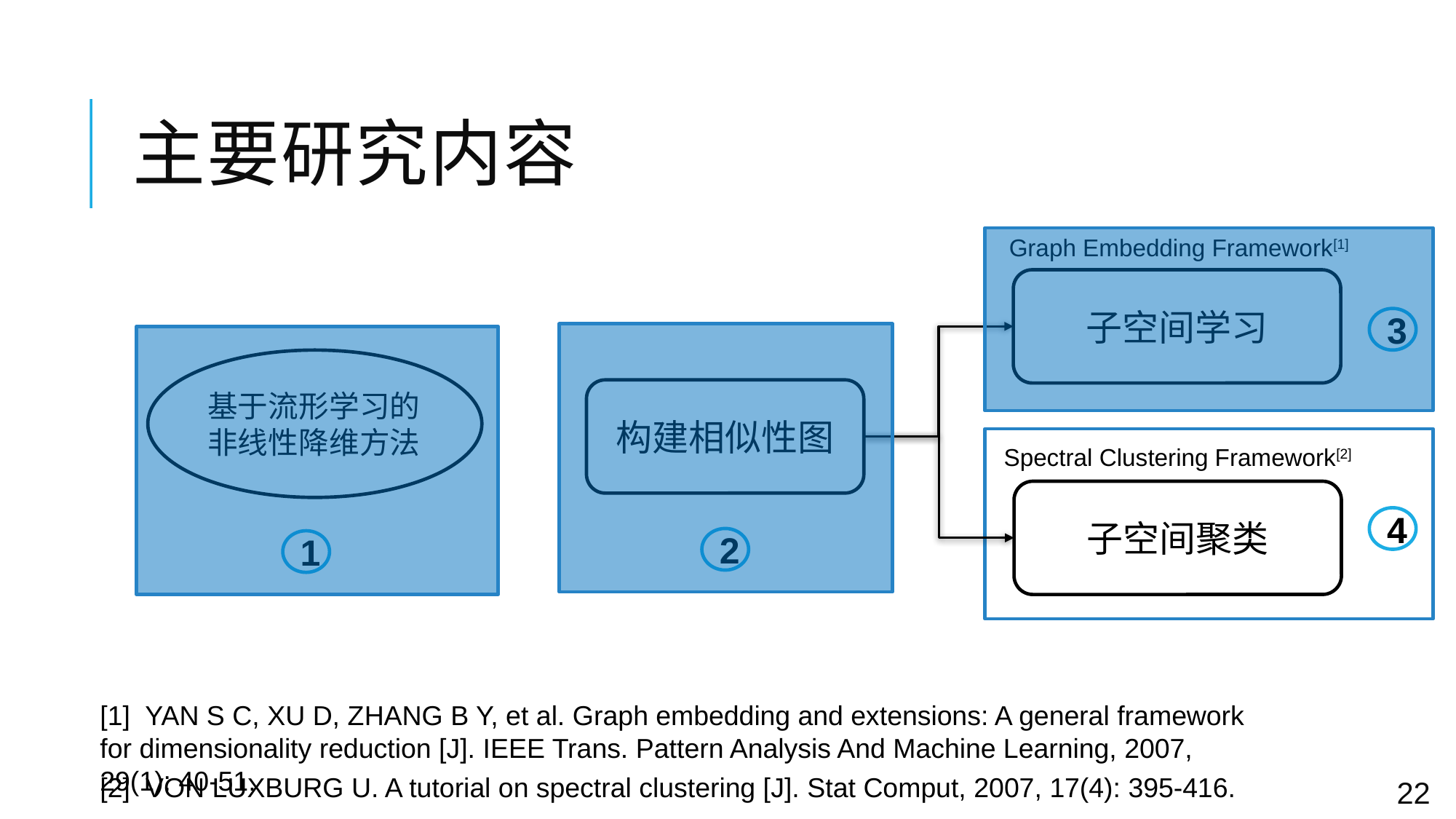

# 主要研究内容
Graph Embedding Framework[1]

子空间学习
3

基于流形学习的非线性降维方法
构建相似性图

Spectral Clustering Framework[2]
子空间聚类
4
2
1
[1]  YAN S C, XU D, ZHANG B Y, et al. Graph embedding and extensions: A general framework for dimensionality reduction [J]. IEEE Trans. Pattern Analysis And Machine Learning, 2007, 29(1): 40-51.
[2]  VON LUXBURG U. A tutorial on spectral clustering [J]. Stat Comput, 2007, 17(4): 395-416.
22